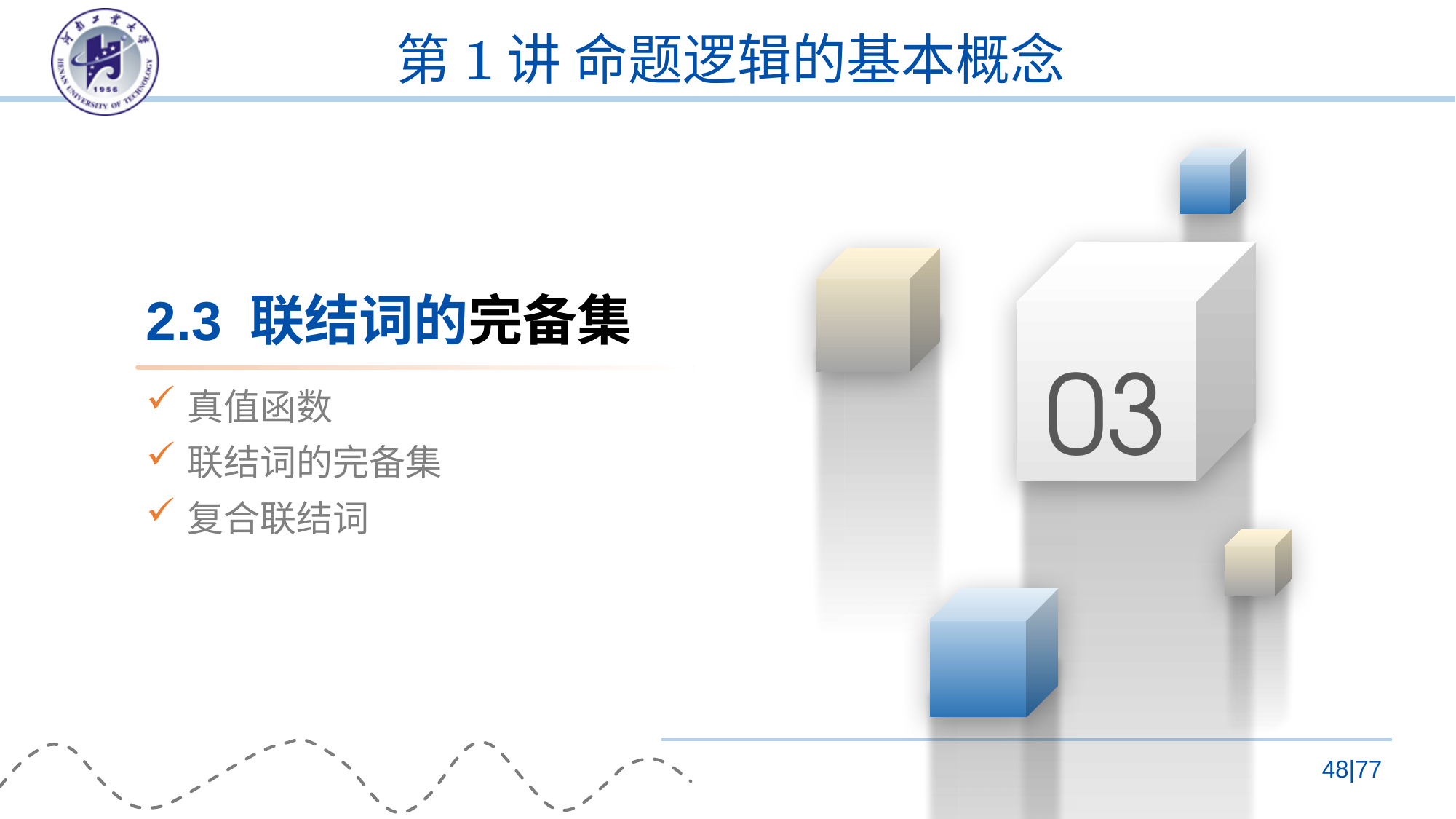

# 第1讲 命题逻辑的基本概念

03

2.3 联结词的完备集

真值函数
联结词的完备集
复合联结词

48|77